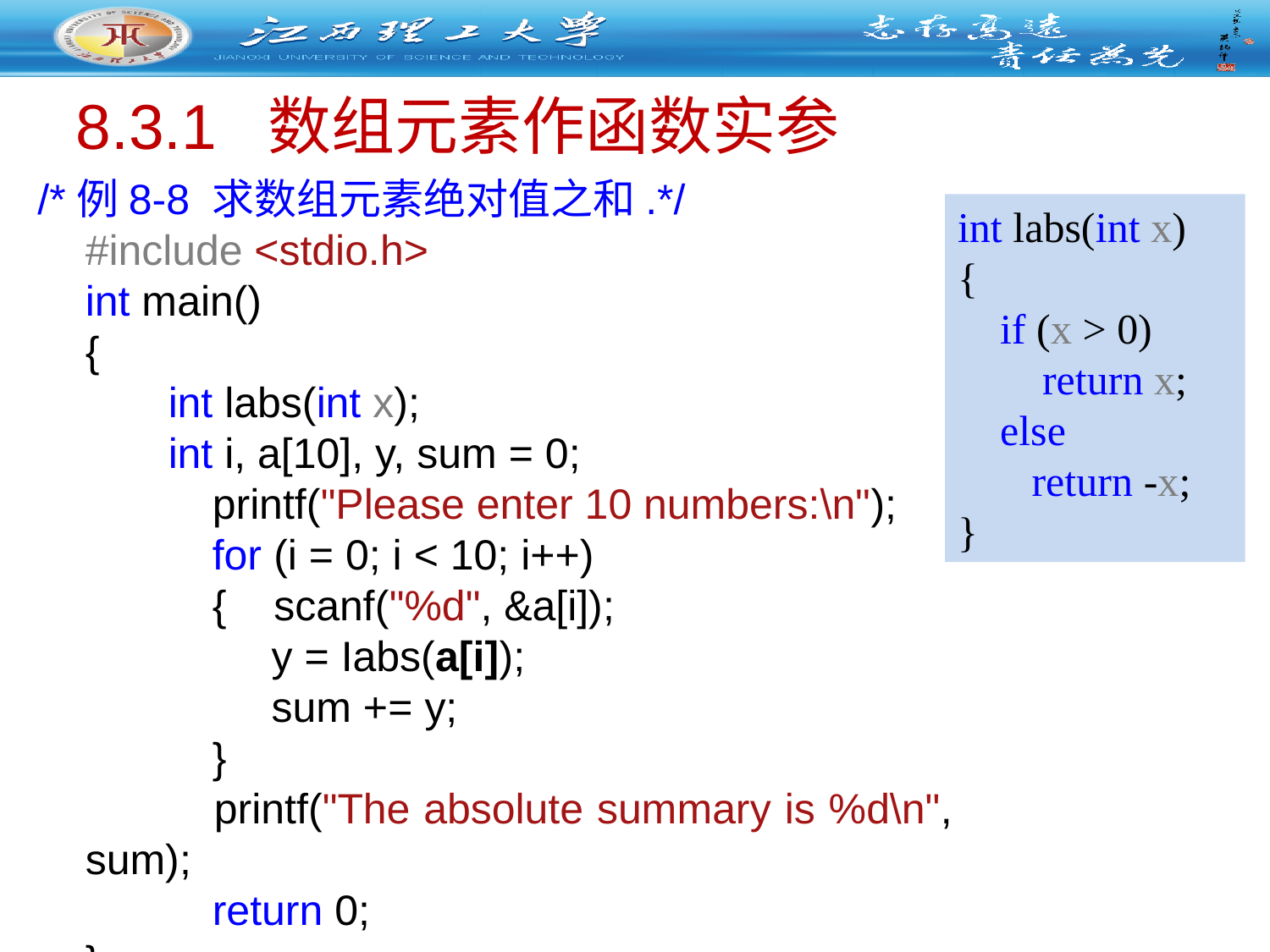

# 8.3.1  数组元素作函数实参
/*例8-8 求数组元素绝对值之和.*/
#include <stdio.h>
int main()
{
       int labs(int x);
       int i, a[10], y, sum = 0;
 	printf("Please enter 10 numbers:\n");
 	for (i = 0; i < 10; i++)
 	{    scanf("%d", &a[i]);
 	     y = Iabs(a[i]);
 	     sum += y;
 	}
 	printf("The absolute summary is %d\n", sum);
 	return 0;
}

int labs(int x)
{
    if (x > 0)
        return x;
    else
       return -x;
}